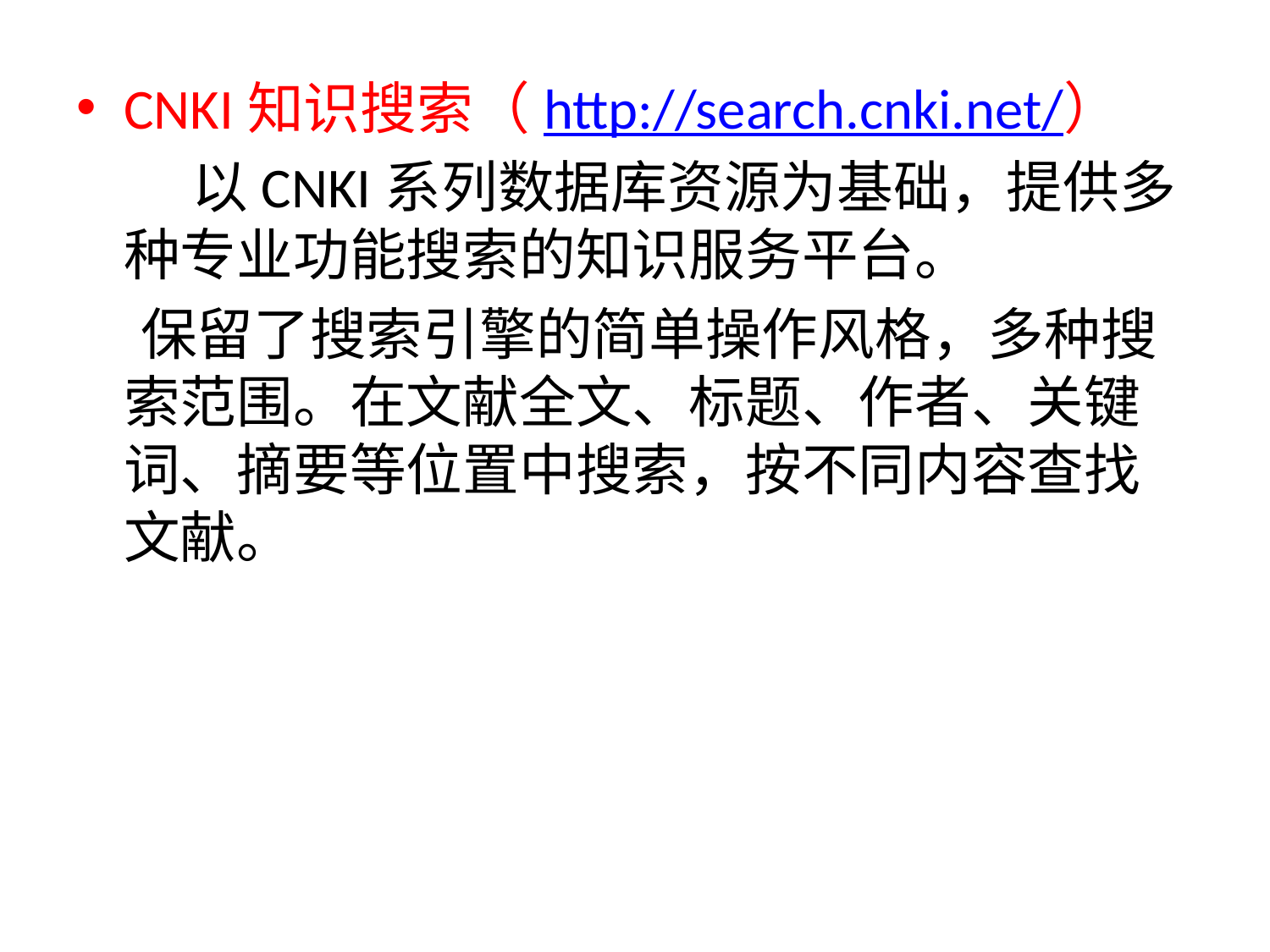

CNKI知识搜索（http://search.cnki.net/）
        以CNKI系列数据库资源为基础，提供多种专业功能搜索的知识服务平台。
    保留了搜索引擎的简单操作风格，多种搜索范围。在文献全文、标题、作者、关键词、摘要等位置中搜索，按不同内容查找文献。